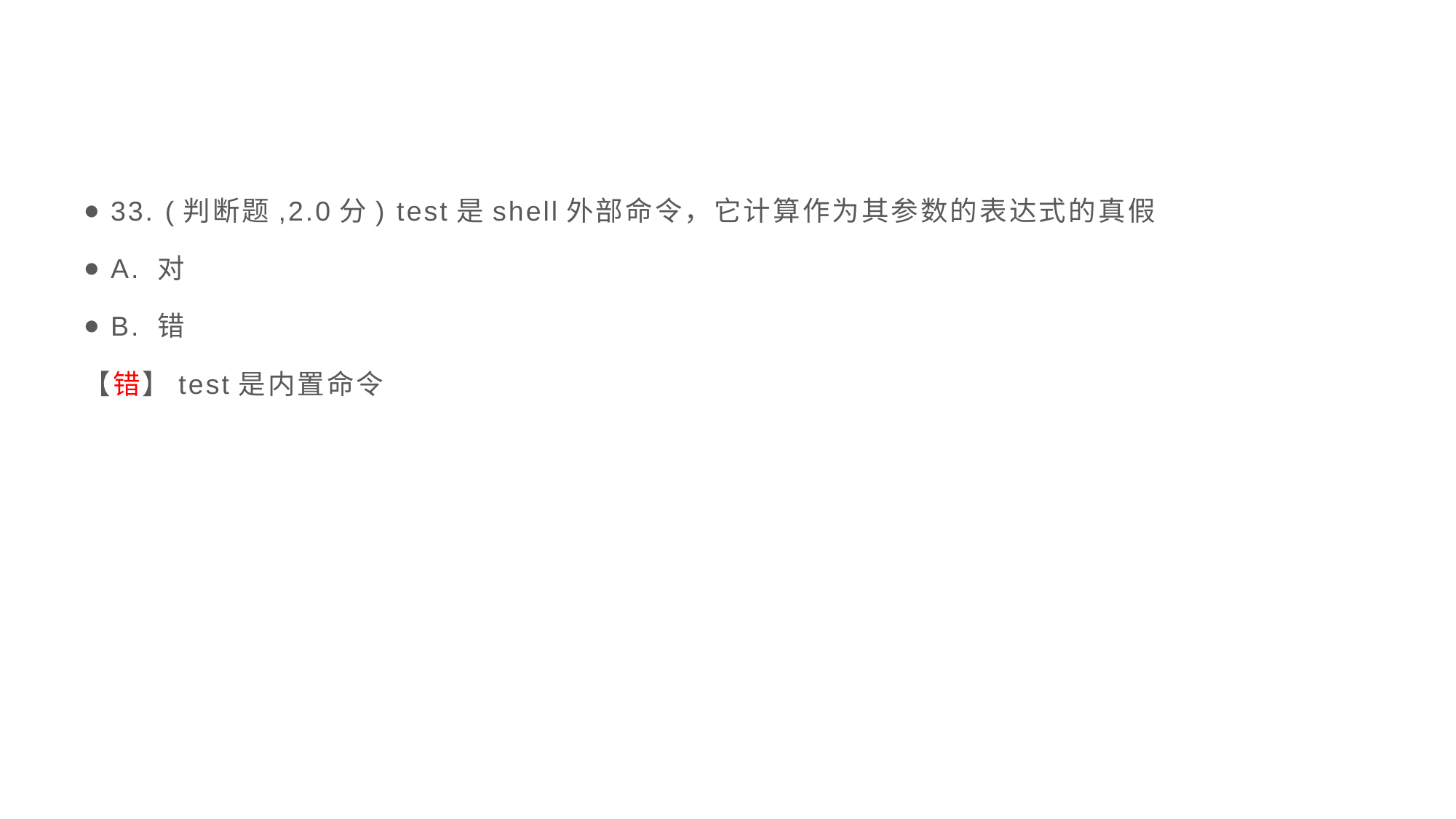

#
33. (判断题,2.0分) test是shell外部命令，它计算作为其参数的表达式的真假
A. 对
B. 错
【错】test是内置命令